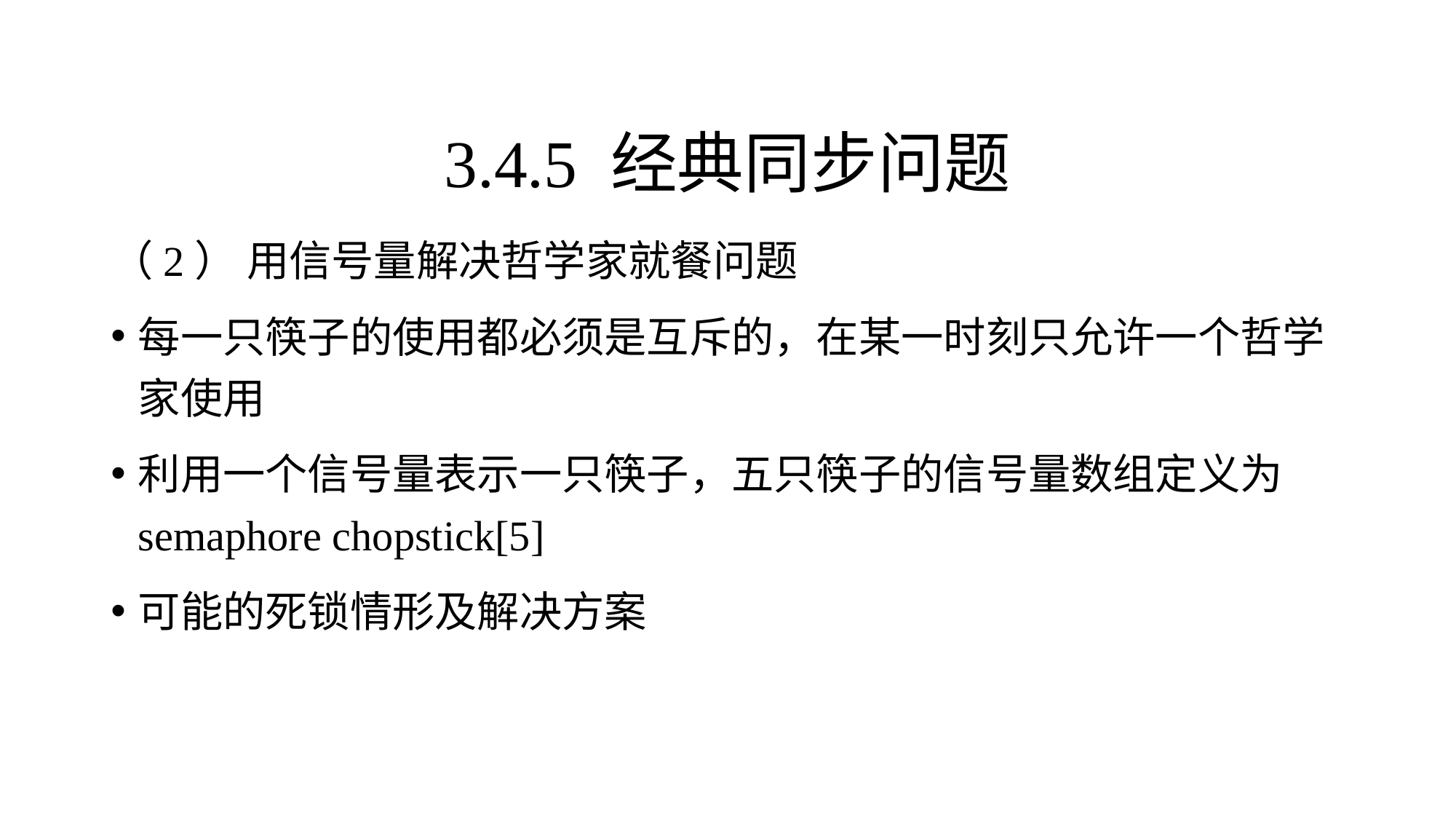

（2） 用信号量解决哲学家就餐问题
每一只筷子的使用都必须是互斥的，在某一时刻只允许一个哲学家使用
利用一个信号量表示一只筷子，五只筷子的信号量数组定义为semaphore chopstick[5]
可能的死锁情形及解决方案
3.4.5 经典同步问题
28